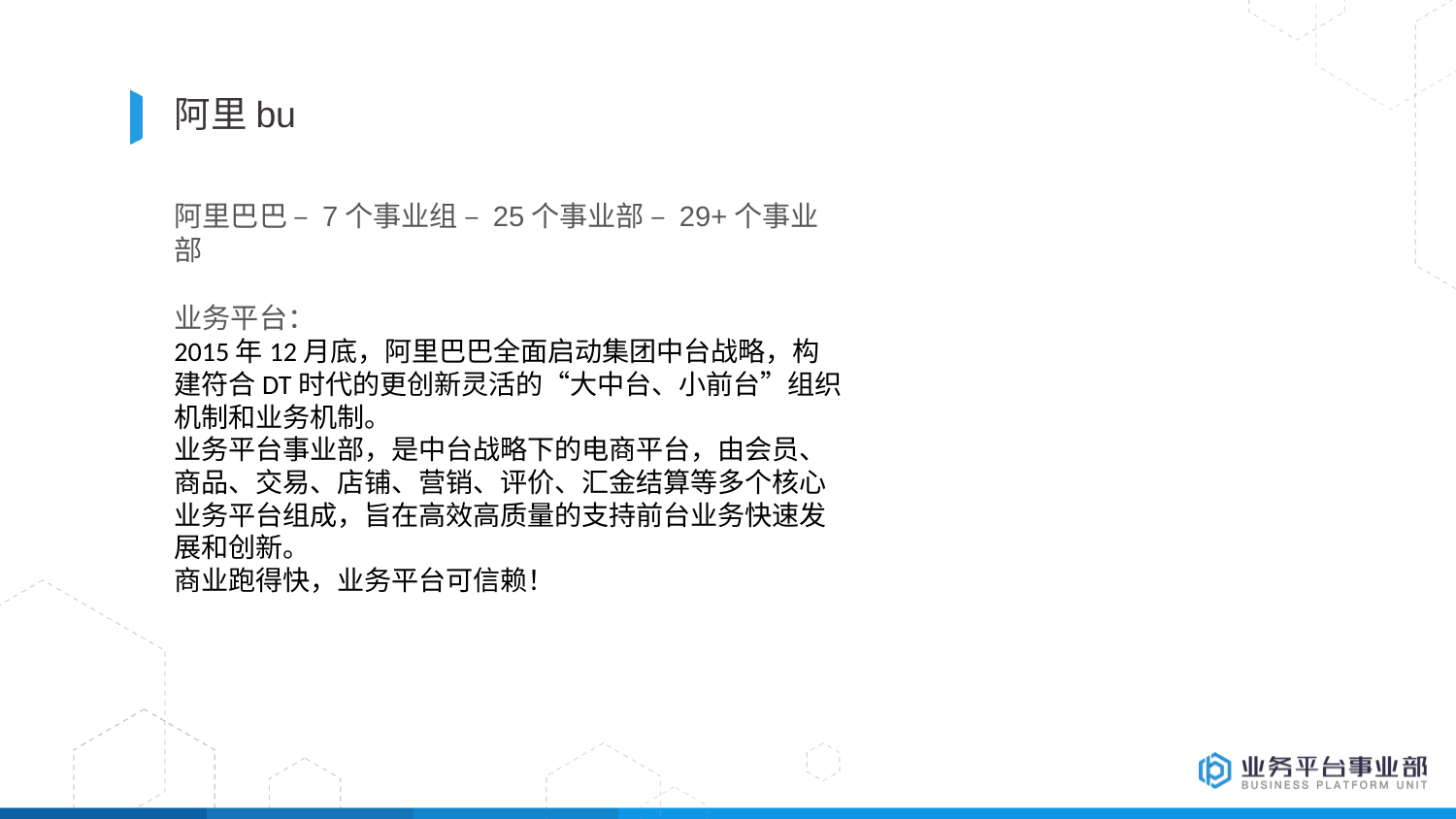

# 阿里bu
阿里巴巴 – 7个事业组 – 25个事业部 – 29+个事业部

业务平台：
2015年12月底，阿里巴巴全面启动集团中台战略，构建符合DT时代的更创新灵活的“大中台、小前台”组织机制和业务机制。
业务平台事业部，是中台战略下的电商平台，由会员、商品、交易、店铺、营销、评价、汇金结算等多个核心业务平台组成，旨在高效高质量的支持前台业务快速发展和创新。
商业跑得快，业务平台可信赖！